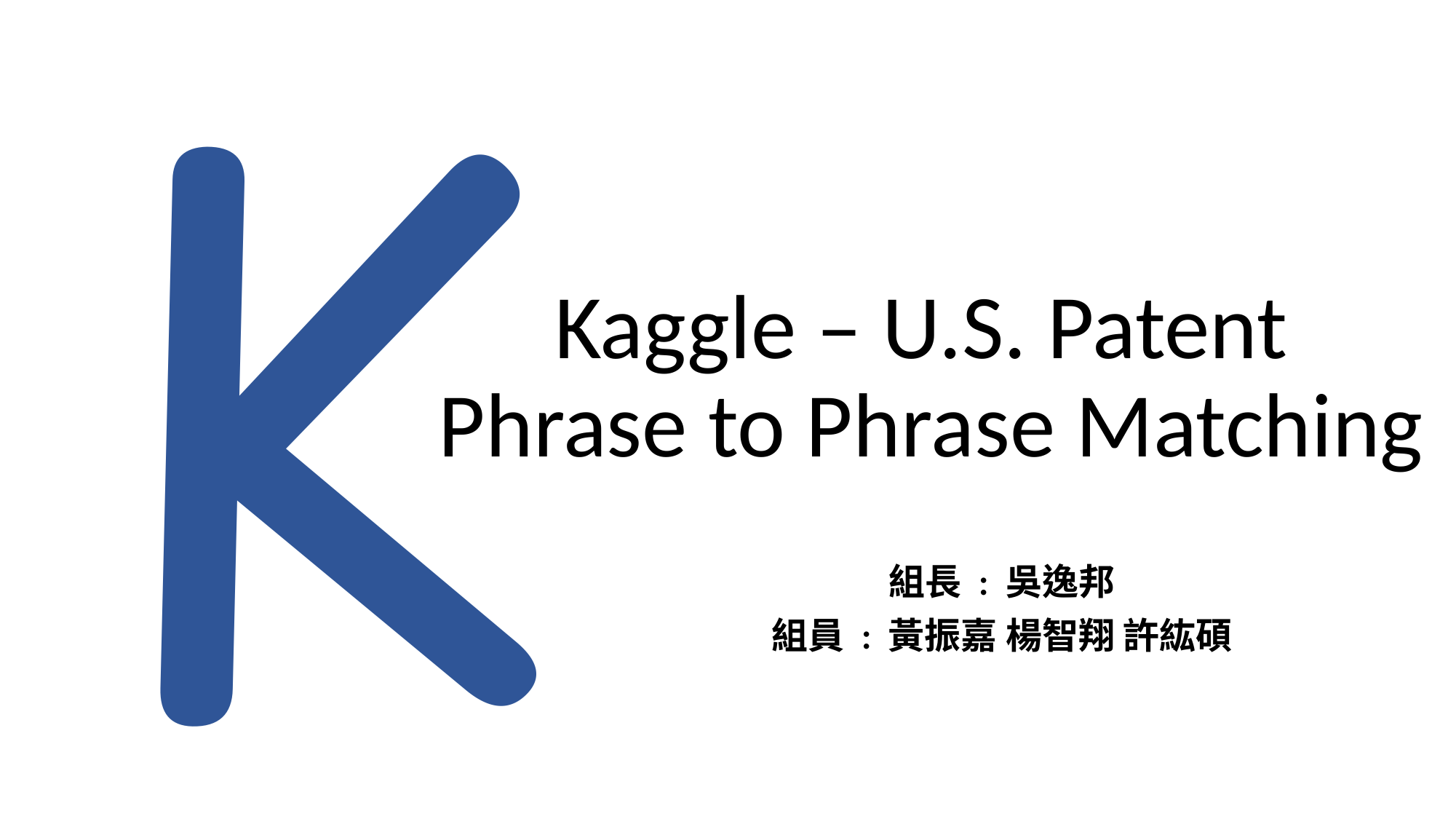

K
# Kaggle – U.S. Patent Phrase to Phrase Matching
組長 : 吳逸邦
組員 : 黃振嘉 楊智翔 許紘碩